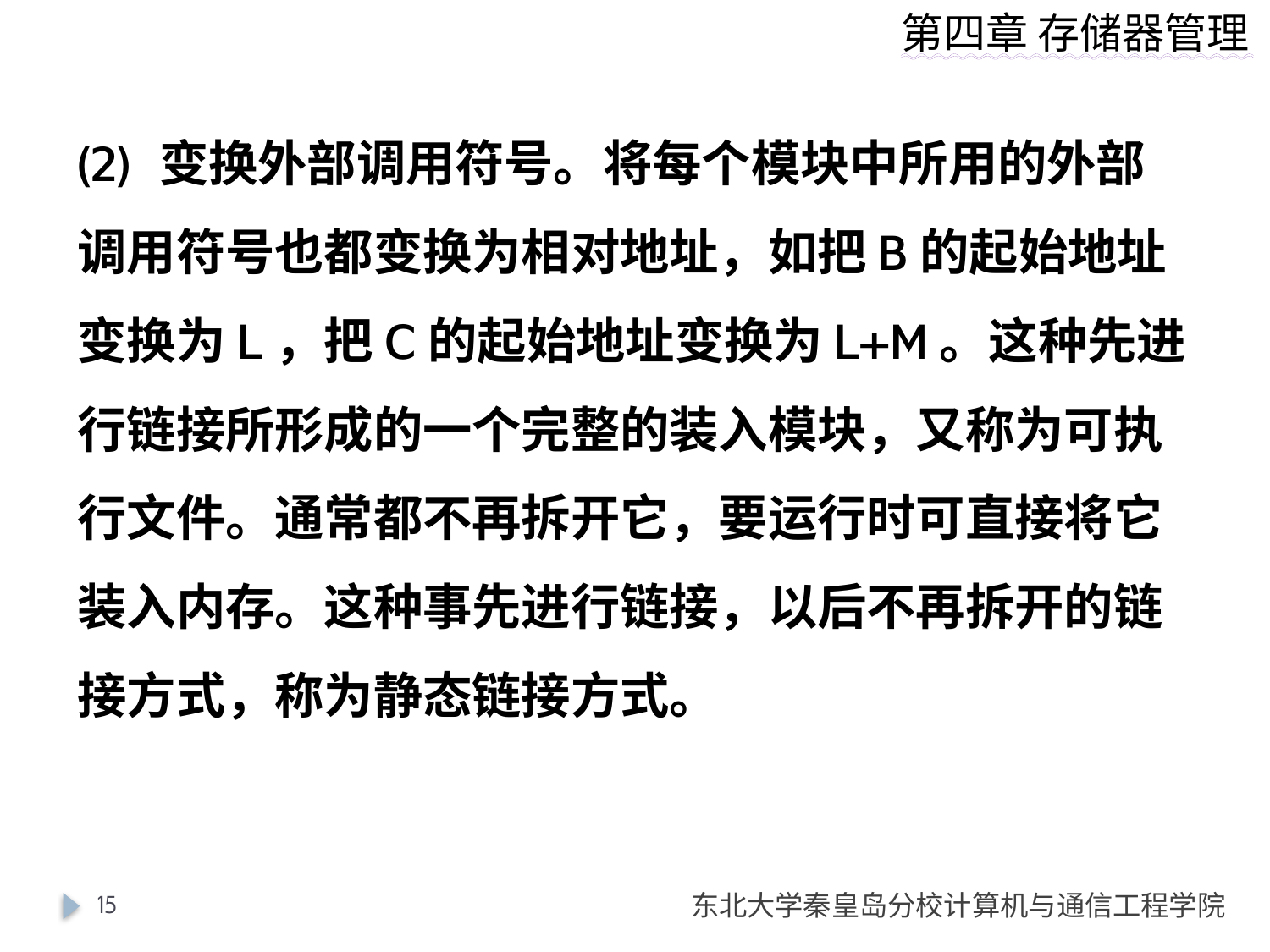

(2) 变换外部调用符号。将每个模块中所用的外部调用符号也都变换为相对地址，如把B的起始地址变换为L，把C的起始地址变换为L+M。这种先进行链接所形成的一个完整的装入模块，又称为可执行文件。通常都不再拆开它，要运行时可直接将它装入内存。这种事先进行链接，以后不再拆开的链接方式，称为静态链接方式。
15